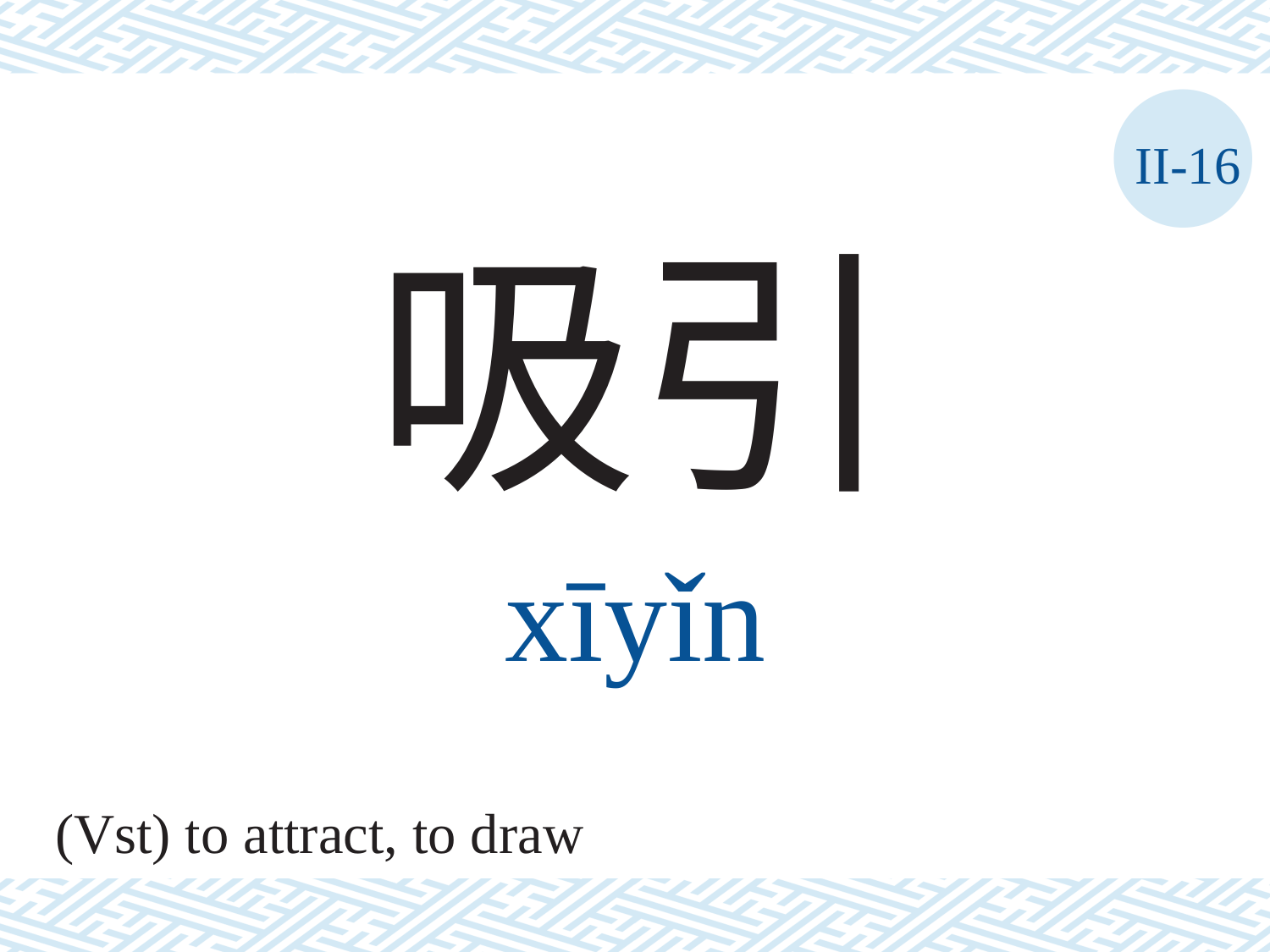

II-16
吸引
xīyǐn
(Vst) to attract, to draw